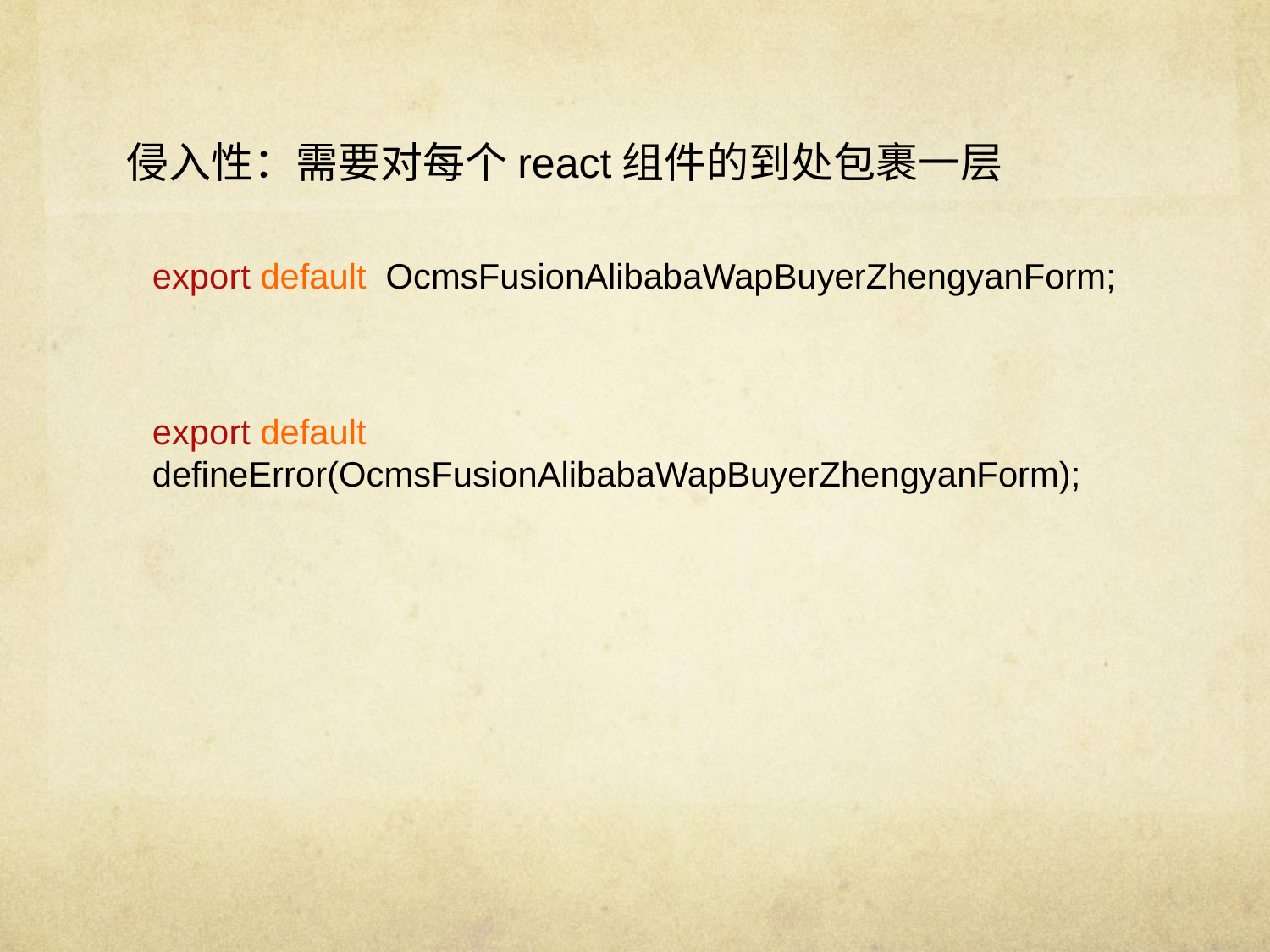

侵入性：需要对每个react组件的到处包裹一层
export default  OcmsFusionAlibabaWapBuyerZhengyanForm;

export default defineError(OcmsFusionAlibabaWapBuyerZhengyanForm);